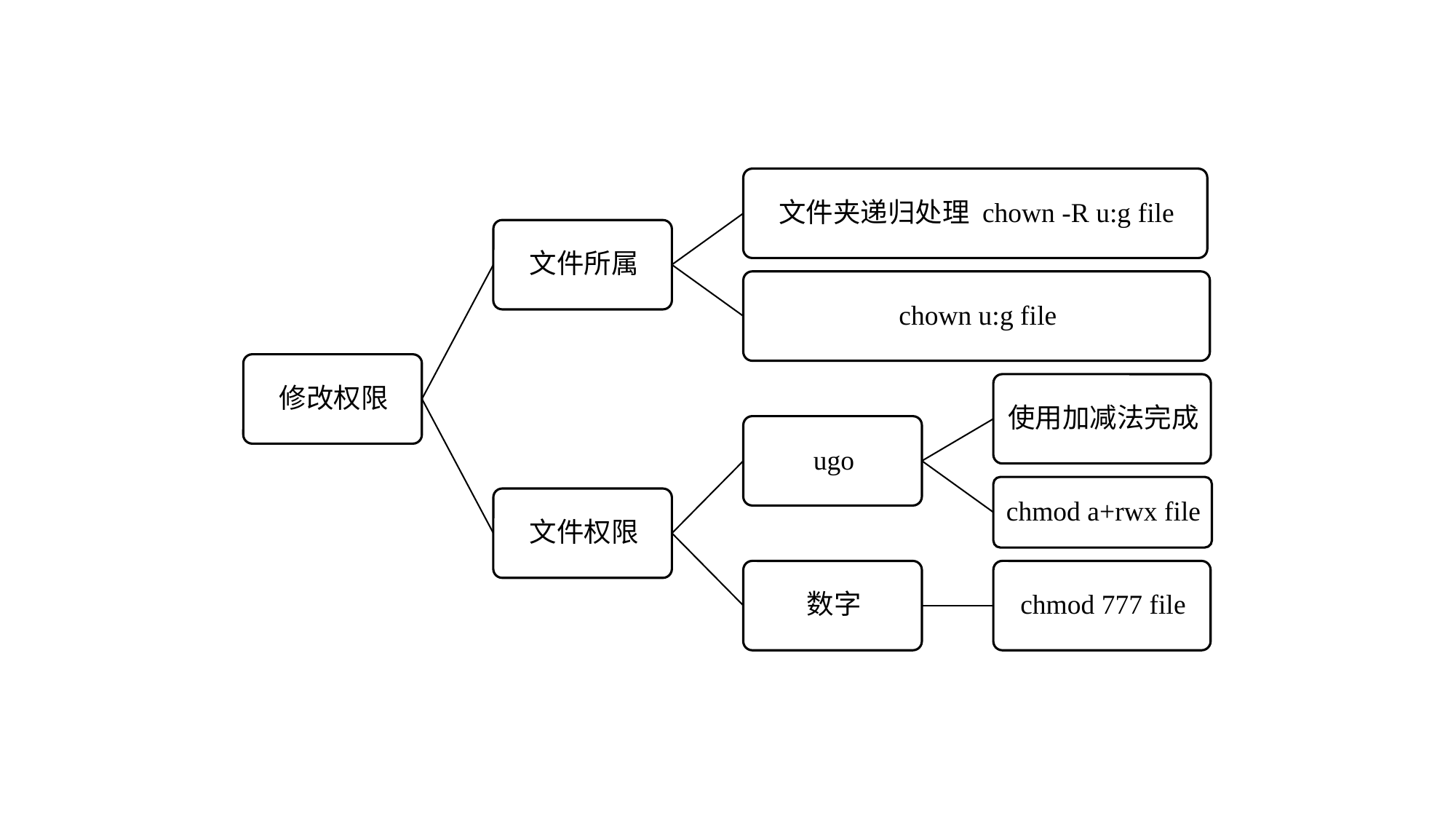

修改权限

文件所属

文件夹递归处理 chown -R u:g file

chown u:g file

文件权限

ugo

使用加减法完成

chmod a+rwx file

数字

chmod 777 file